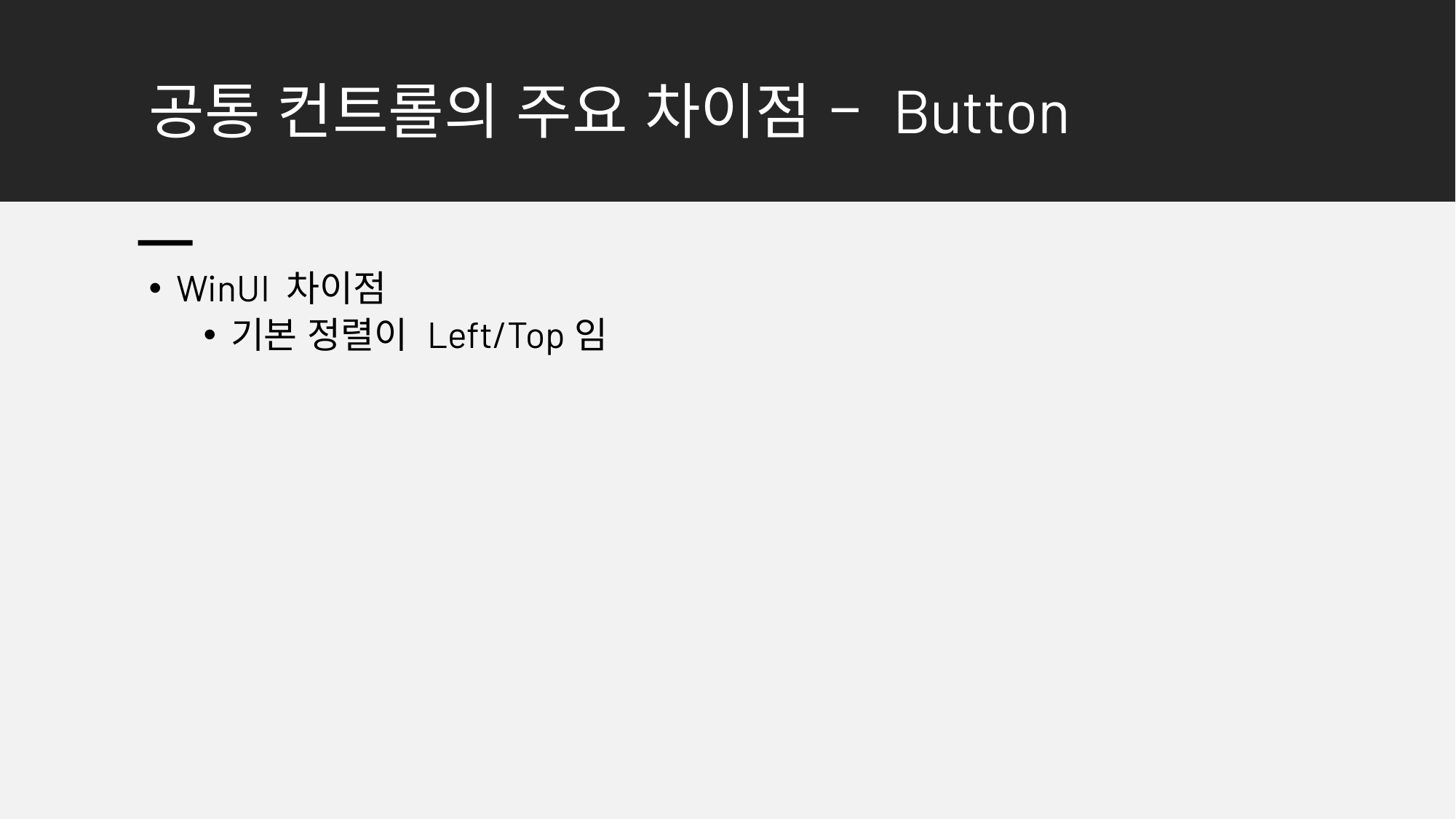

# 공통 컨트롤의 주요 차이점 – Button

WinUI 차이점
기본 정렬이 Left/Top임